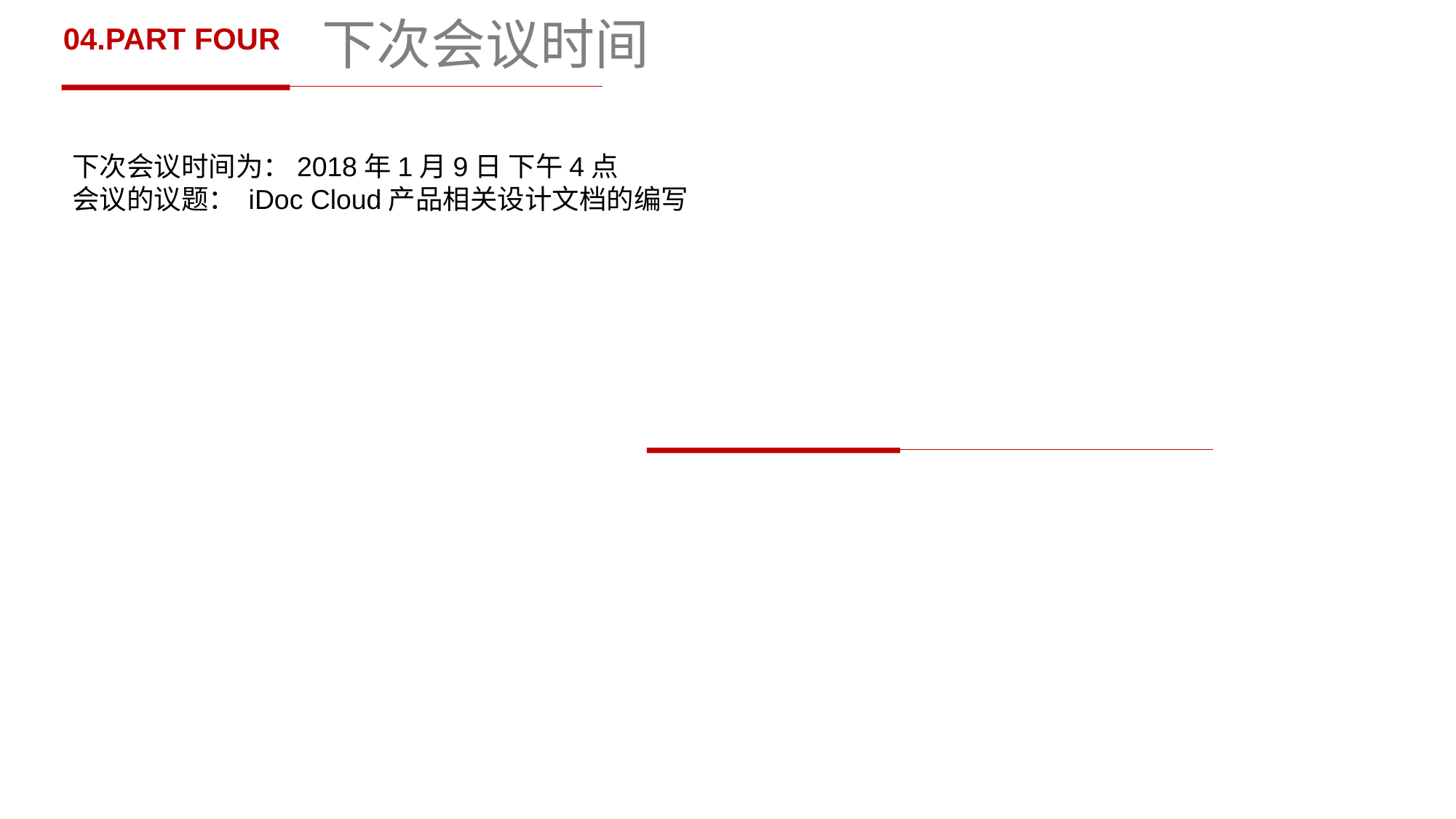

# 下次会议时间
04.PART FOUR

下次会议时间为：2018年1月9日 下午4点
会议的议题： iDoc Cloud产品相关设计文档的编写